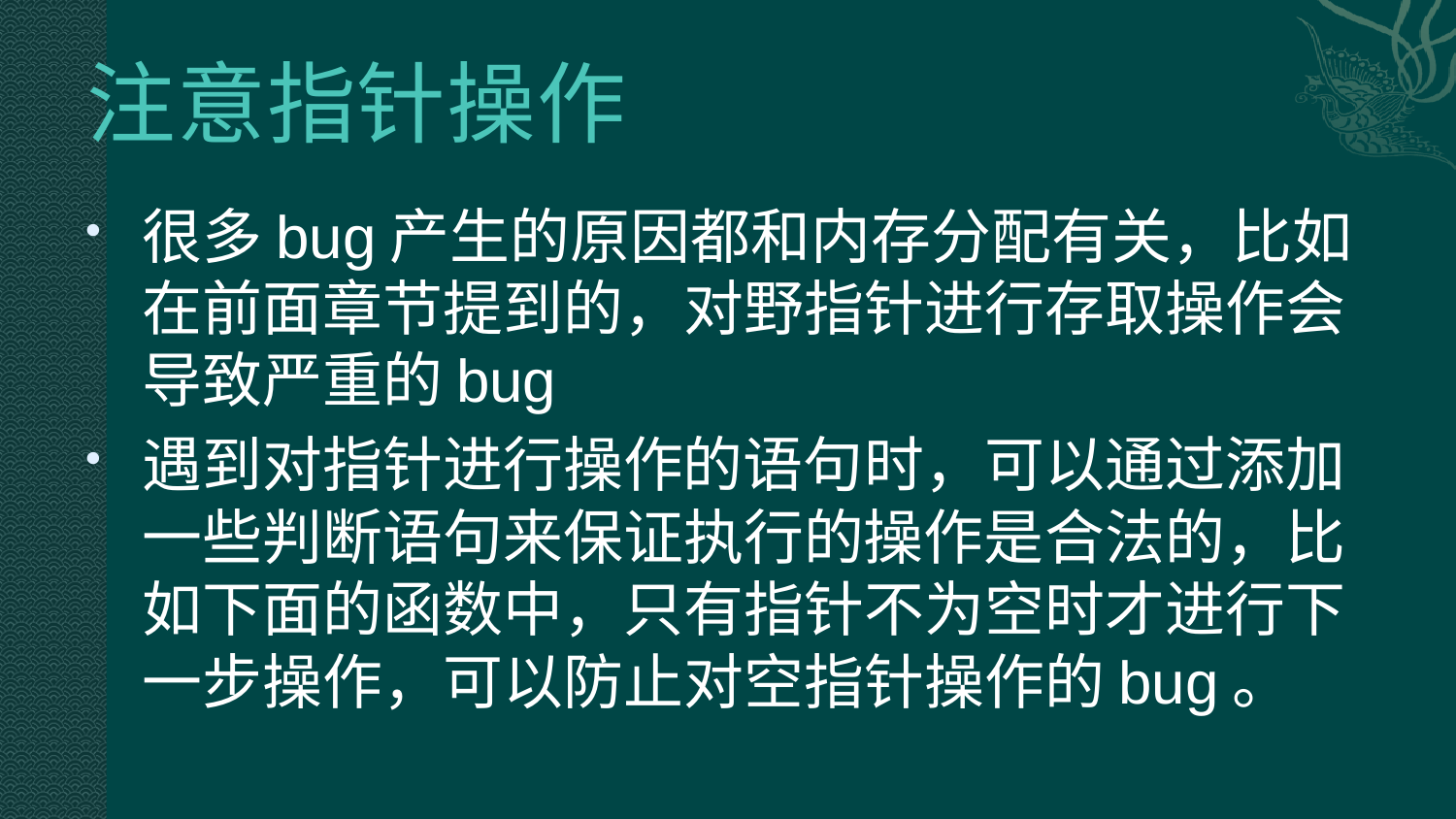

# 注意指针操作
很多bug产生的原因都和内存分配有关，比如在前面章节提到的，对野指针进行存取操作会导致严重的bug
遇到对指针进行操作的语句时，可以通过添加一些判断语句来保证执行的操作是合法的，比如下面的函数中，只有指针不为空时才进行下一步操作，可以防止对空指针操作的bug。